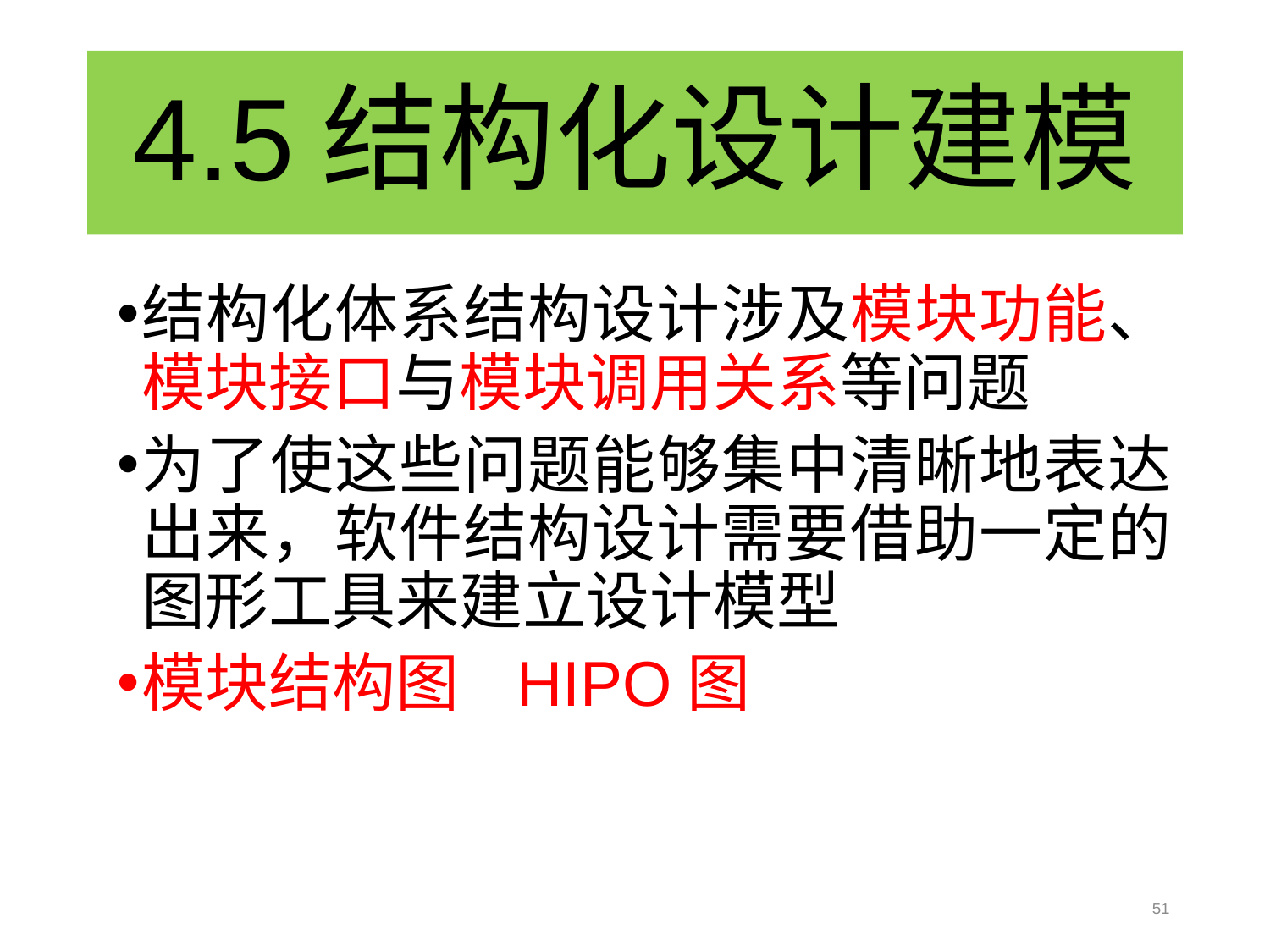

# 4.5结构化设计建模
结构化体系结构设计涉及模块功能、模块接口与模块调用关系等问题
为了使这些问题能够集中清晰地表达出来，软件结构设计需要借助一定的图形工具来建立设计模型
模块结构图   HIPO图
51